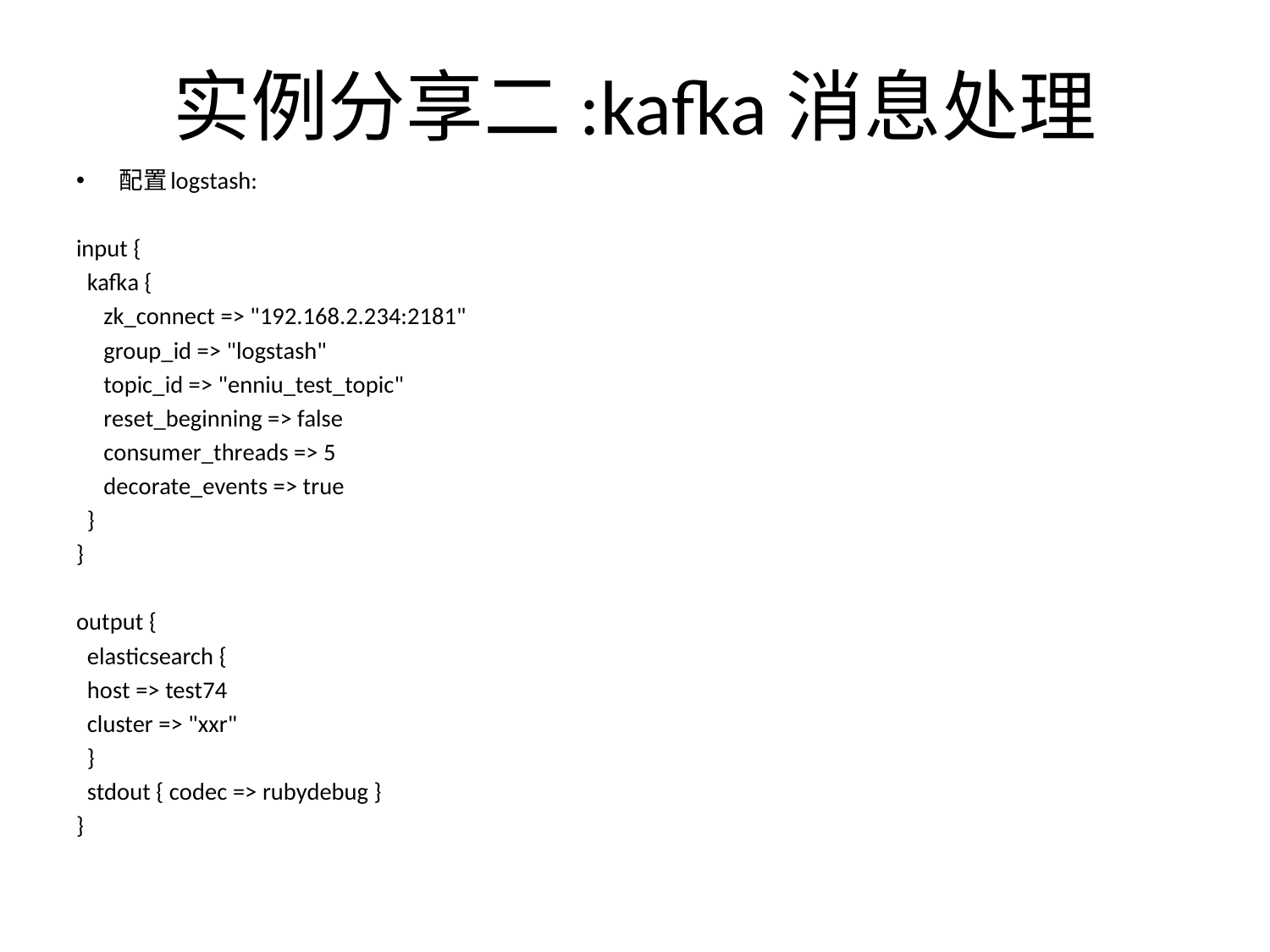

# 实例分享二:kafka消息处理
配置logstash:

input {
  kafka {
     zk_connect => "192.168.2.234:2181"
     group_id => "logstash"
     topic_id => "enniu_test_topic"
     reset_beginning => false
     consumer_threads => 5
     decorate_events => true
  }
}

output {
  elasticsearch {
  host => test74
  cluster => "xxr"
  }
  stdout { codec => rubydebug }
}